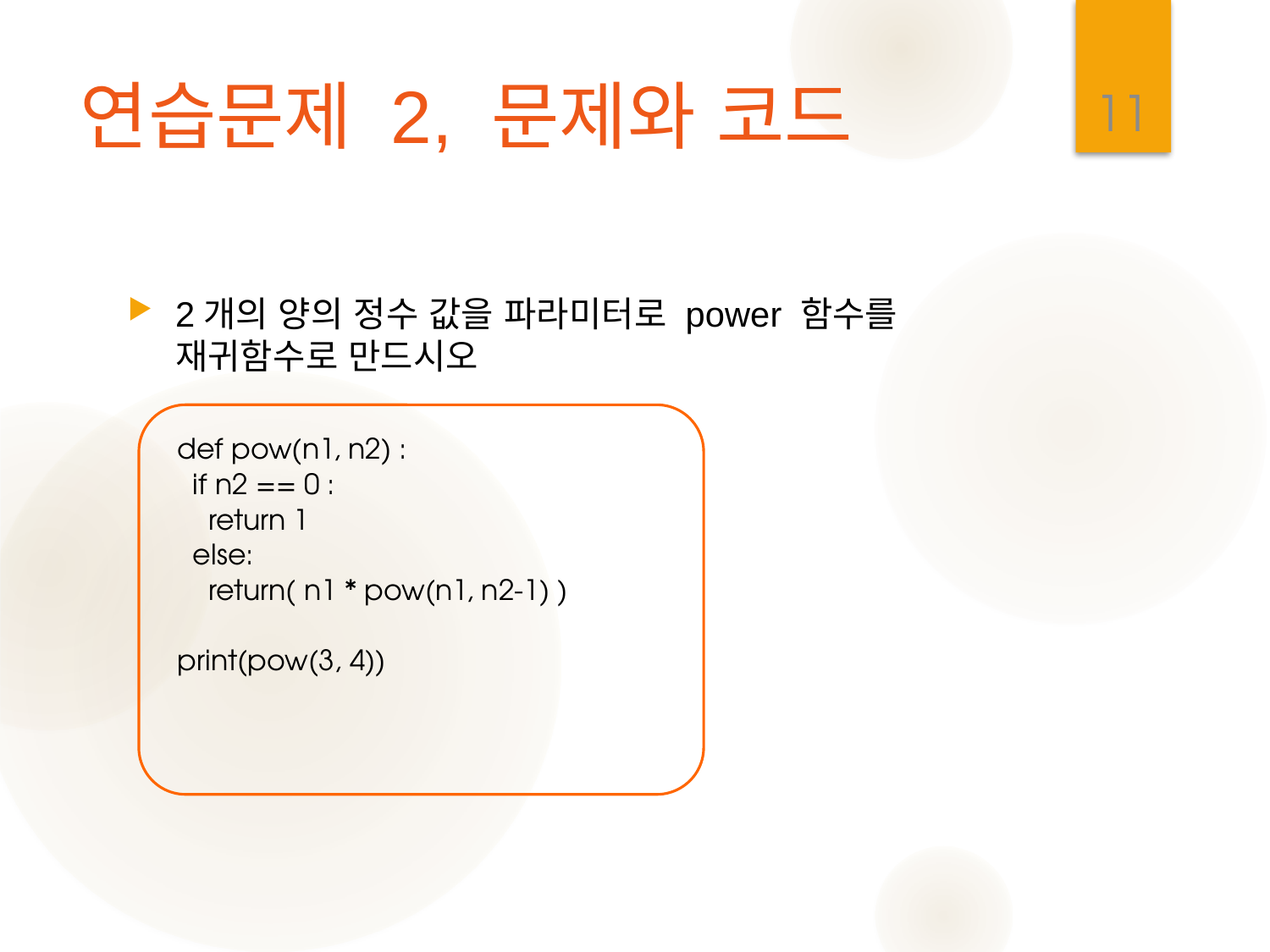

11
# 연습문제 2, 문제와 코드
2개의 양의 정수 값을 파라미터로 power 함수를 재귀함수로 만드시오

def pow(n1, n2) :
  if n2 == 0 :
    return 1
  else:
    return( n1 * pow(n1, n2-1) )

print(pow(3, 4))